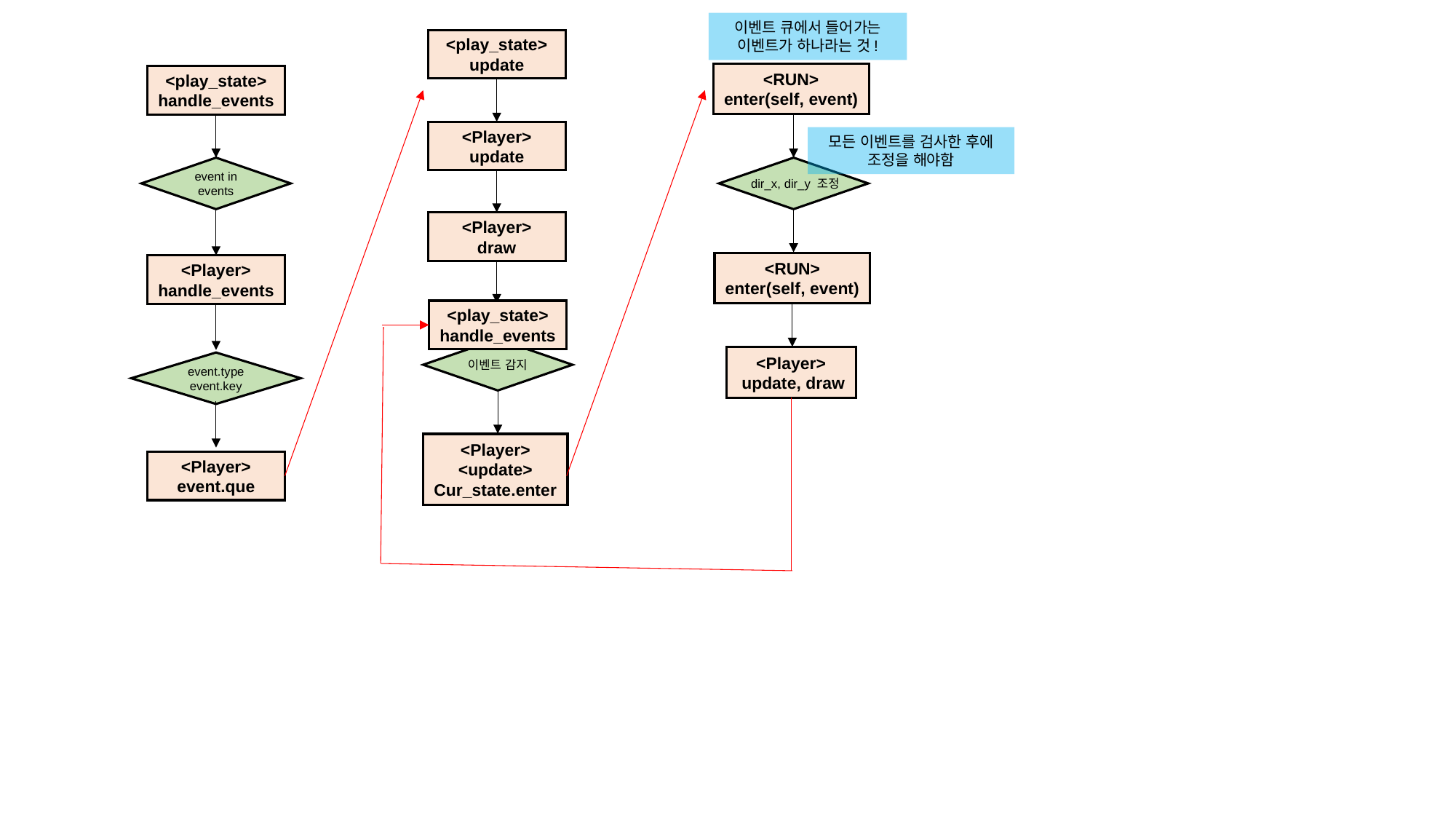

이벤트 큐에서 들어가는 이벤트가 하나라는 것!
<play_state>
update
<RUN>
enter(self, event)
<play_state>
handle_events
<Player>
update
모든 이벤트를 검사한 후에
조정을 해야함
event in events
 dir_x, dir_y 조정
<Player>
draw
<RUN>
enter(self, event)
<Player>
handle_events
<play_state>
handle_events
이벤트 감지
<Player>
 update, draw
event.type
event.key
<Player>
<update>
Cur_state.enter
<Player>
event.que